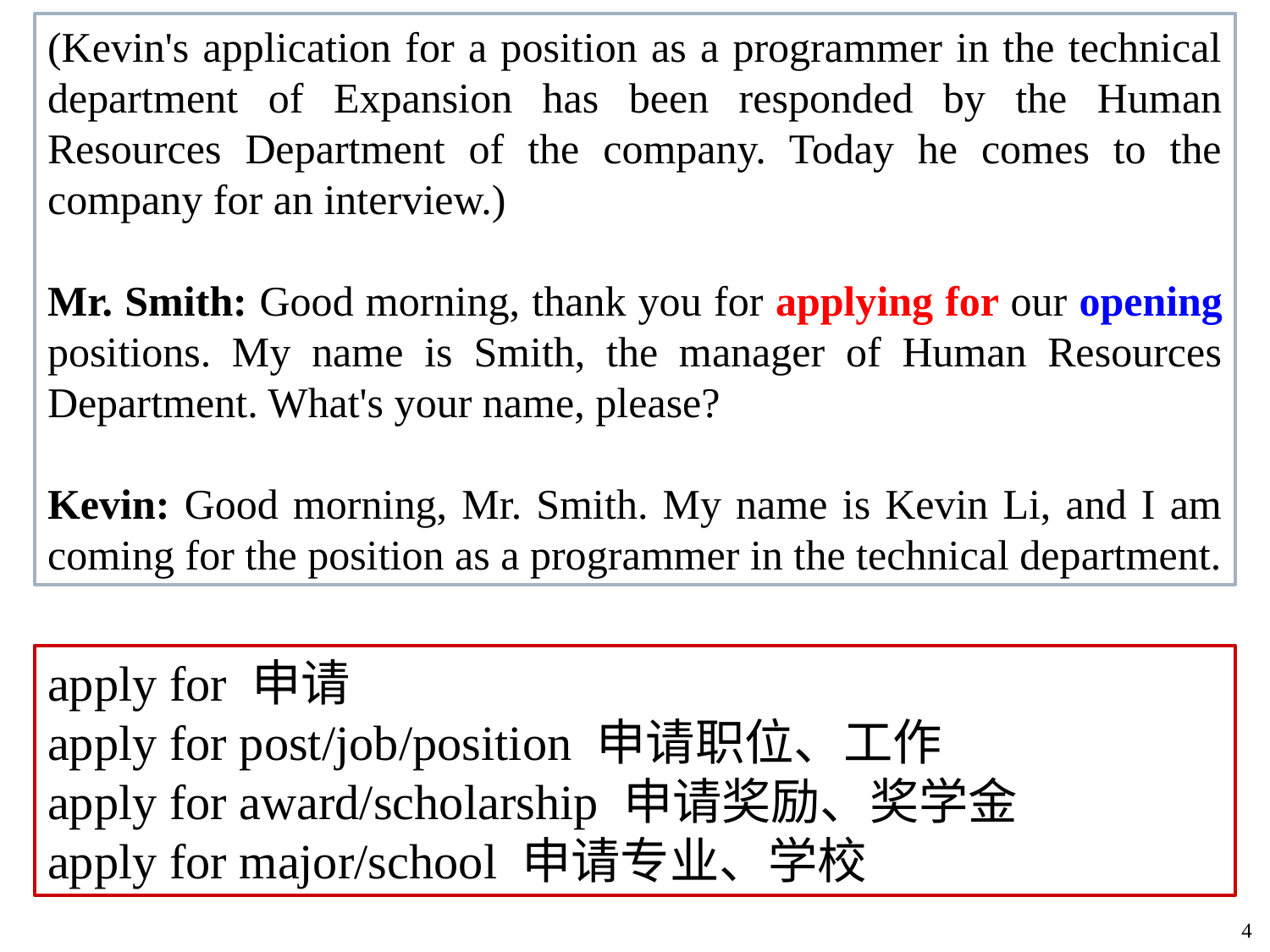

(Kevin's application for a position as a programmer in the technical department of Expansion has been responded by the Human Resources Department of the company. Today he comes to the company for an interview.)

Mr. Smith: Good morning, thank you for applying for our opening positions. My name is Smith, the manager of Human Resources Department. What's your name, please?

Kevin: Good morning, Mr. Smith. My name is Kevin Li, and I am coming for the position as a programmer in the technical department.
apply for 申请
apply for post/job/position 申请职位、工作
apply for award/scholarship 申请奖励、奖学金
apply for major/school 申请专业、学校
4